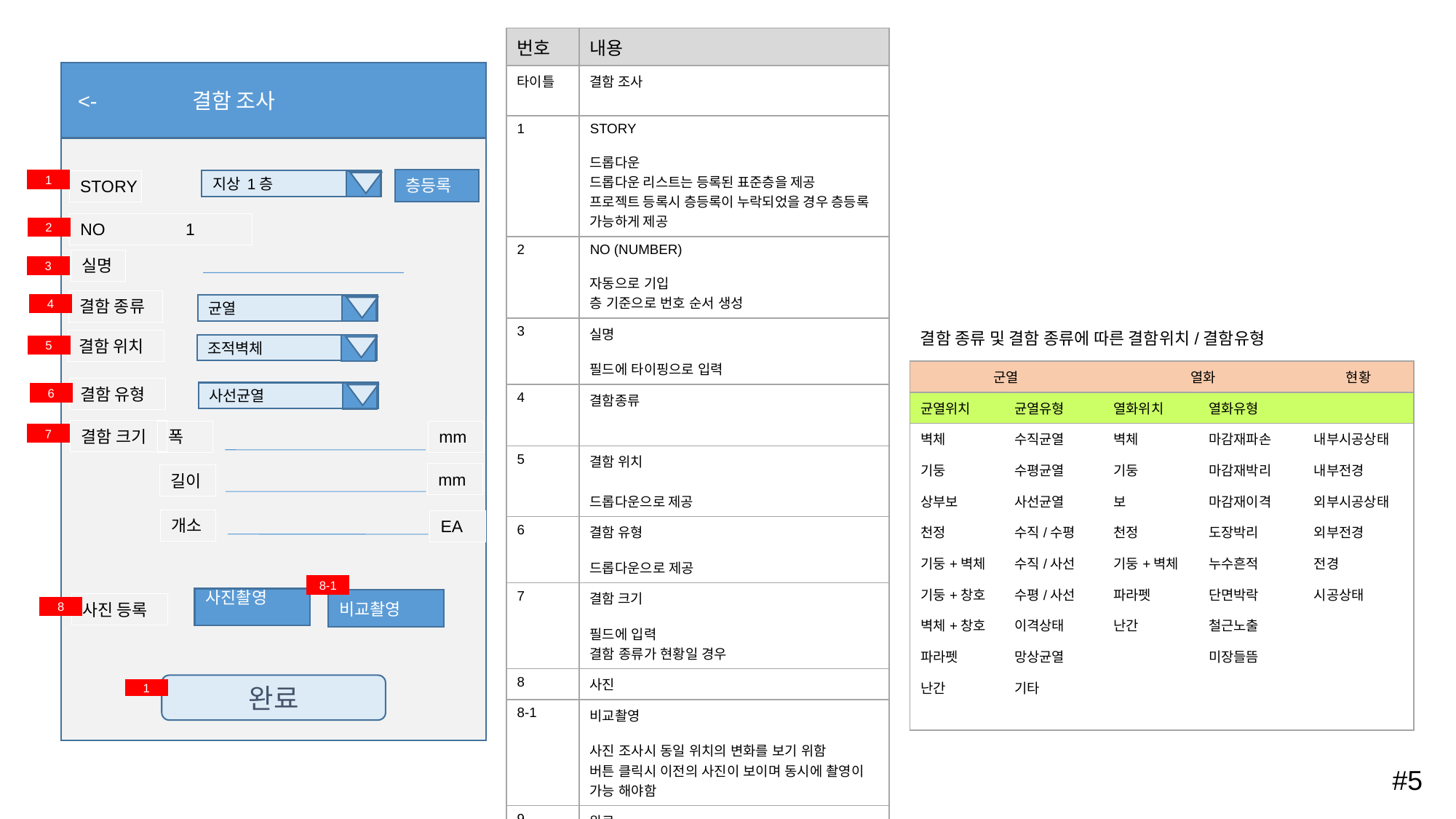

| 번호 | 내용 |
| --- | --- |
| 타이틀 | 결함 조사 |
| 1 | STORY 드롭다운 드롭다운 리스트는 등록된 표준층을 제공 프로젝트 등록시 층등록이 누락되었을 경우 층등록 가능하게 제공 |
| 2 | NO (NUMBER) 자동으로 기입 층 기준으로 번호 순서 생성 |
| 3 | 실명 필드에 타이핑으로 입력 |
| 4 | 결함종류 |
| 5 | 결함 위치 드롭다운으로 제공 |
| 6 | 결함 유형 드롭다운으로 제공 |
| 7 | 결함 크기 필드에 입력 결함 종류가 현황일 경우 |
| 8 | 사진 |
| 8-1 | 비교촬영 사진 조사시 동일 위치의 변화를 보기 위함 버튼 클릭시 이전의 사진이 보이며 동시에 촬영이 가능 해야함 |
| 9 | 완료 클릭시 #4로 돌아감 |
 <-               결함 조사

층등록
1
지상 1층

STORY
NO                 1
2
실명
3
결함 종류
4
균열

결함 종류 및 결함 종류에 따른 결함위치/결함유형
결함 위치
조적벽체

5
| 군열 |  | 열화 |  | 현황 |
| --- | --- | --- | --- | --- |
| 균열위치 | 균열유형 | 열화위치 | 열화유형 |  |
| 벽체 | 수직균열 | 벽체 | 마감재파손 | 내부시공상태 |
| 기둥 | 수평균열 | 기둥 | 마감재박리 | 내부전경 |
| 상부보 | 사선균열 | 보 | 마감재이격 | 외부시공상태 |
| 천정 | 수직/수평 | 천정 | 도장박리 | 외부전경 |
| 기둥+벽체 | 수직/사선 | 기둥+벽체 | 누수흔적 | 전경 |
| 기둥+창호 | 수평/사선 | 파라펫 | 단면박락 | 시공상태 |
| 벽체+창호 | 이격상태 | 난간 | 철근노출 |  |
| 파라펫 | 망상균열 |  | 미장들뜸 |  |
| 난간 | 기타 |  |  |  |
|  |  |  |  |  |
결함 유형
사선균열

6
결함 크기
mm
폭
7
mm
길이
개소
EA
8-1
사진촬영
비교촬영
사진 등록
8
완료
1
#5